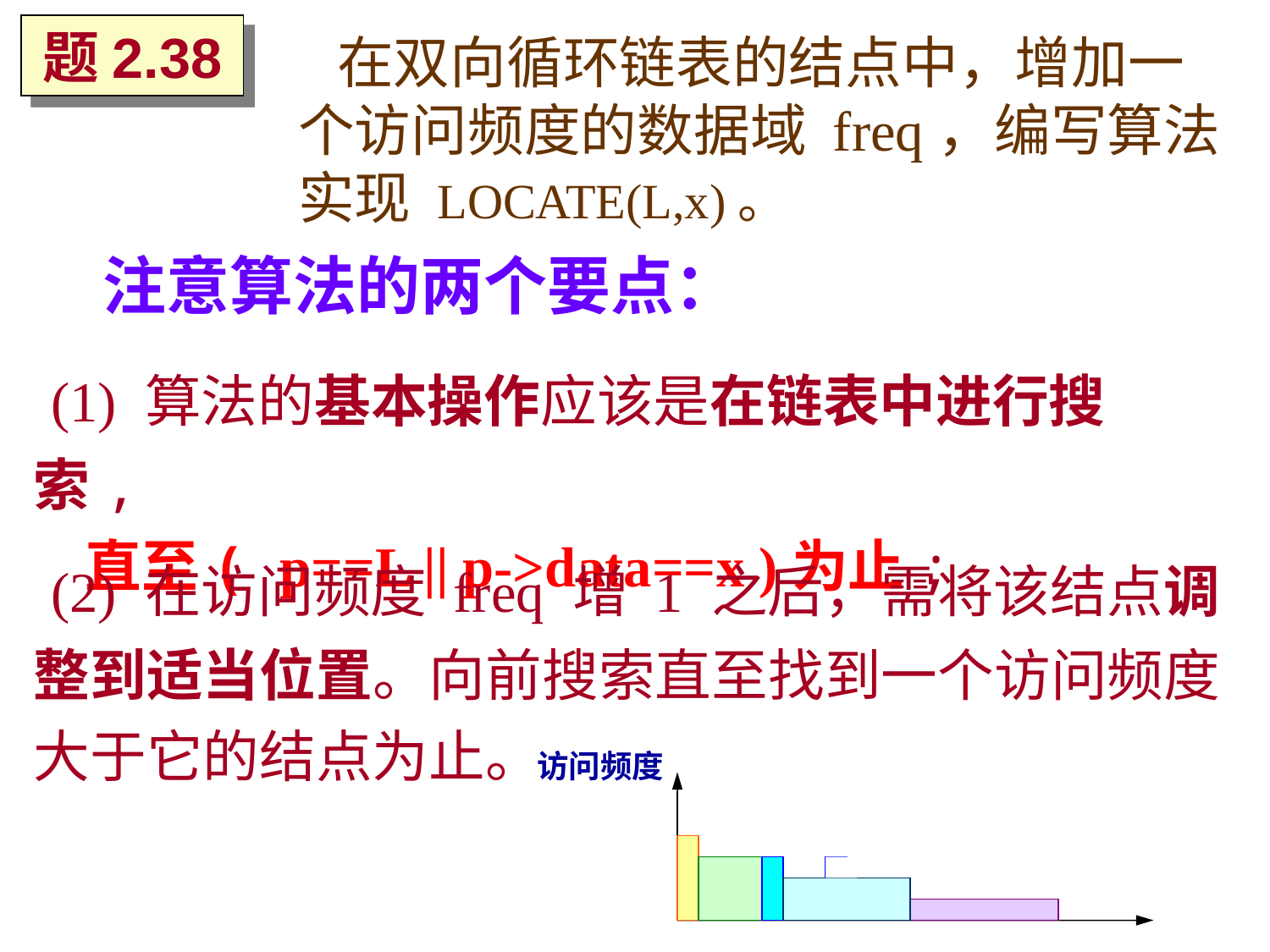

题2.38
  在双向循环链表的结点中，增加一个访问频度的数据域 freq，编写算法实现 LOCATE(L,x)。
注意算法的两个要点：
 (1) 算法的基本操作应该是在链表中进行搜索,
   直至( p==L || p->data==x )为止;
 (2) 在访问频度 freq 增 1 之后，需将该结点调整到适当位置。向前搜索直至找到一个访问频度大于它的结点为止。
访问频度